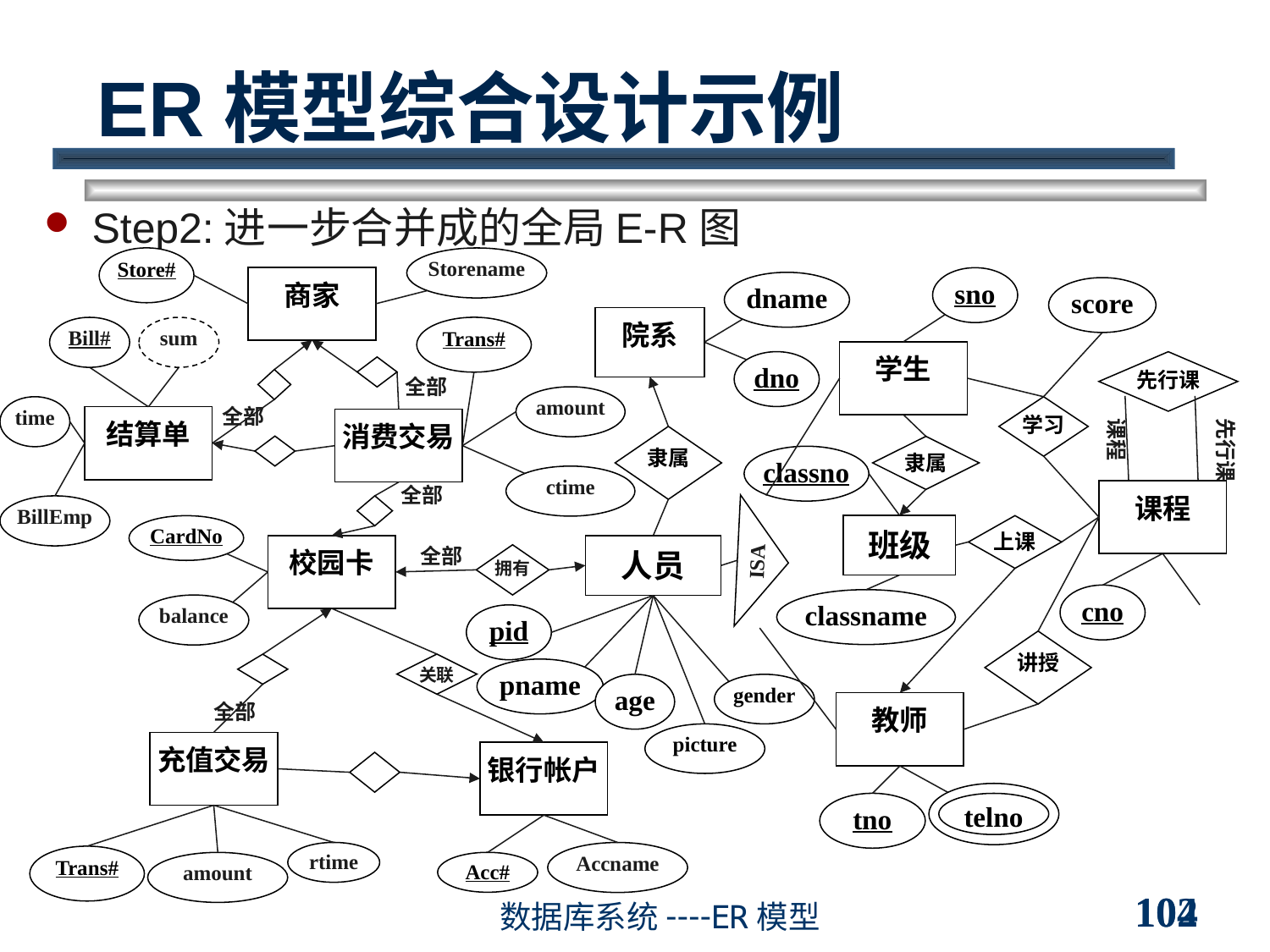

ER模型综合设计示例
Step2:进一步合并成的全局E-R图
Store#
Storename
商家
sno
dname
score
院系
Bill#
sum
Trans#
学生
dno
先行课

全部

amount
time
全部
学习
课程
先行课
结算单
消费交易
隶属

隶属
classno
ctime
全部
课程
BillEmp

班级
CardNo
上课

校园卡
人员
ISA
全部
拥有

cno
classname
balance
pid
讲授
关联

pname
age
gender
全部
教师
picture
充值交易
银行帐户

tno
telno
rtime
Accname
Trans#
amount
Acc#
104
102
数据库系统----ER模型